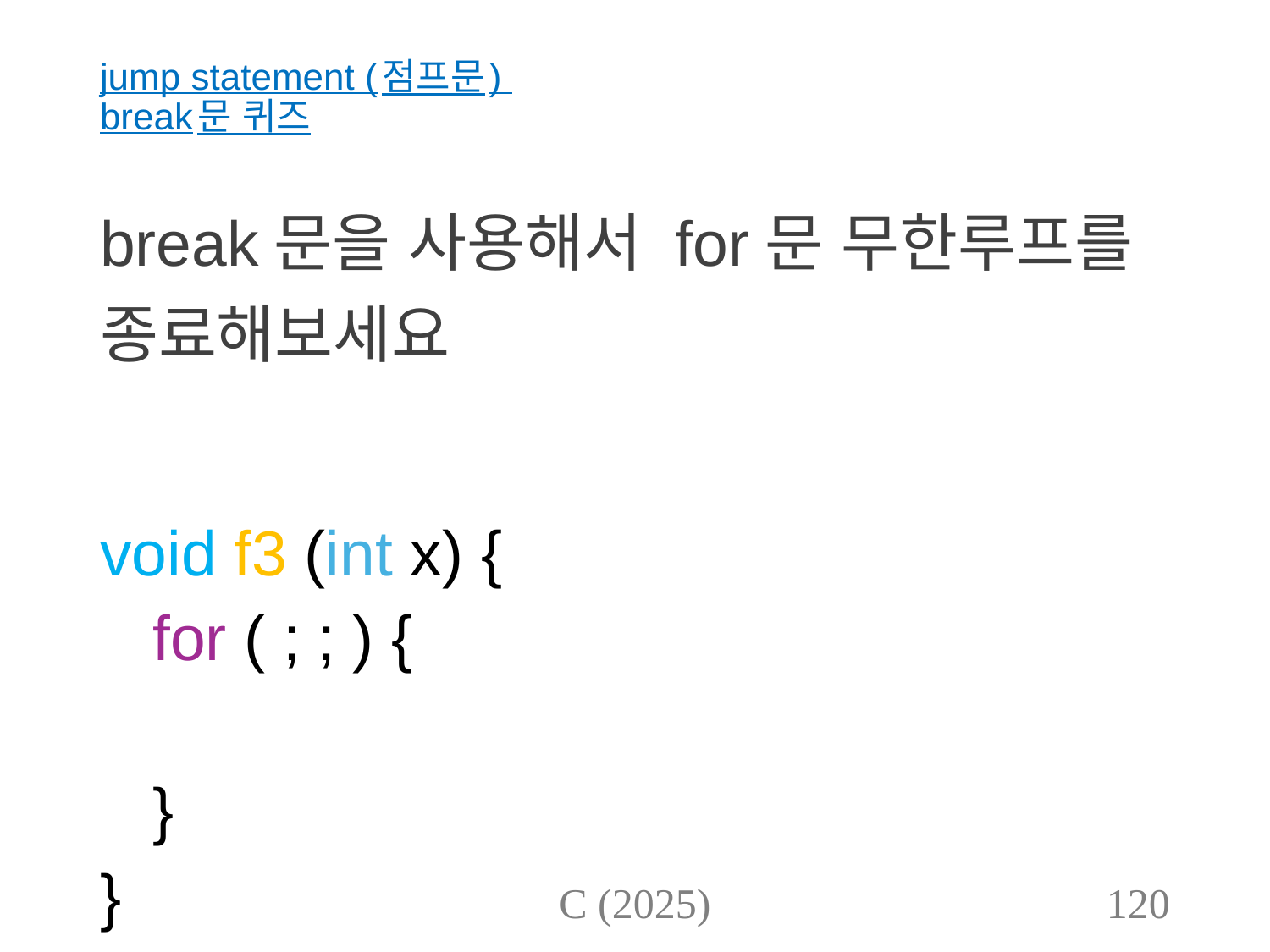

# jump statement (점프문) break문 퀴즈
break문을 사용해서 for문 무한루프를 종료해보세요

void f3 (int x) {
   for ( ; ; ) {

   }
}
C (2025)
120